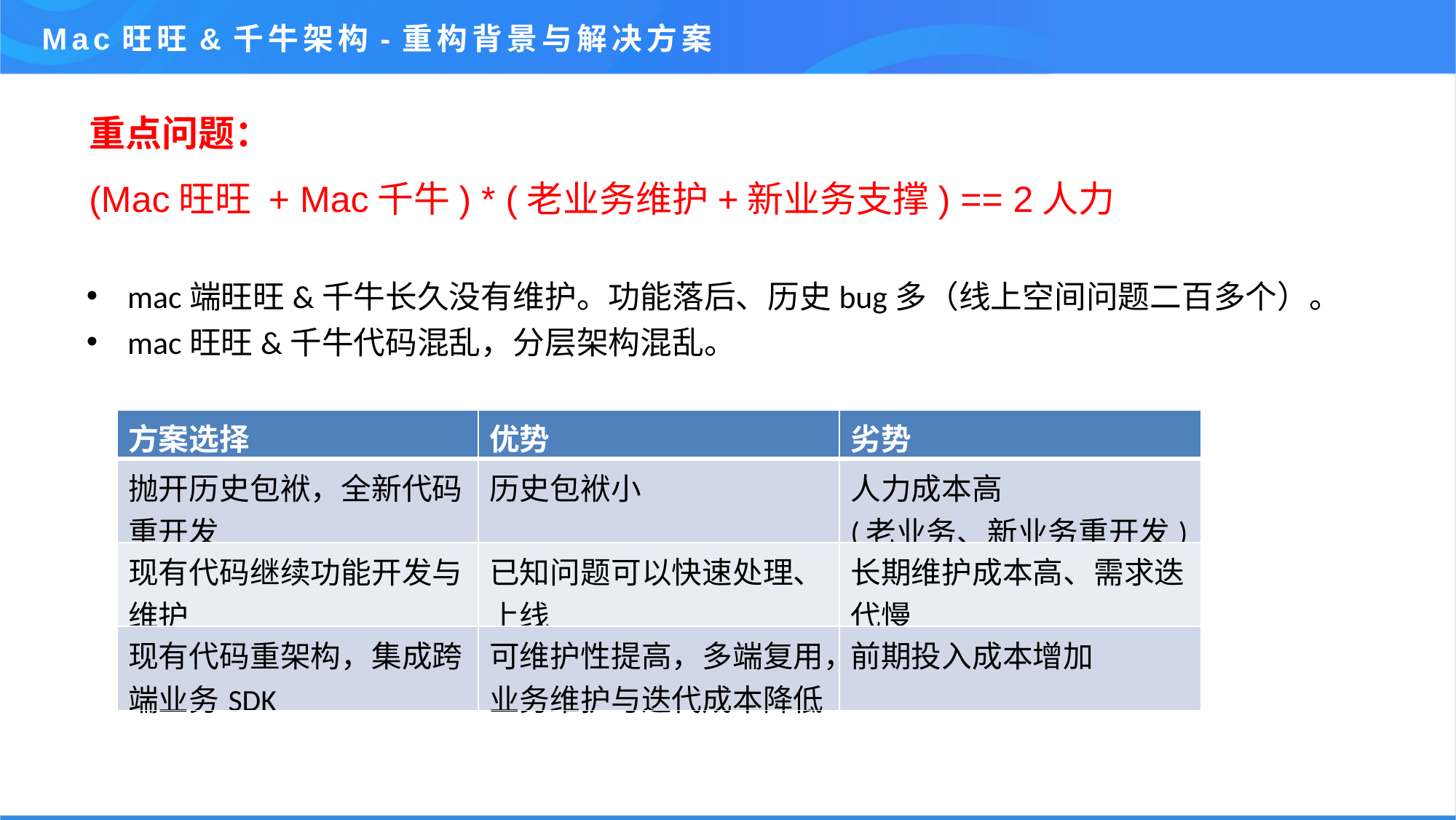

Mac旺旺&千牛架构-重构背景与解决方案
重点问题：
(Mac旺旺 + Mac千牛) * (老业务维护+新业务支撑) == 2人力
mac端旺旺&千牛长久没有维护。功能落后、历史bug多（线上空间问题二百多个）。
mac旺旺&千牛代码混乱，分层架构混乱。
| 方案选择 | 优势 | 劣势 |
| --- | --- | --- |
| 抛开历史包袱，全新代码重开发 | 历史包袱小 | 人力成本高 (老业务、新业务重开发) |
| 现有代码继续功能开发与维护 | 已知问题可以快速处理、上线 | 长期维护成本高、需求迭代慢 |
| 现有代码重架构，集成跨端业务SDK | 可维护性提高，多端复用，业务维护与迭代成本降低 | 前期投入成本增加 |